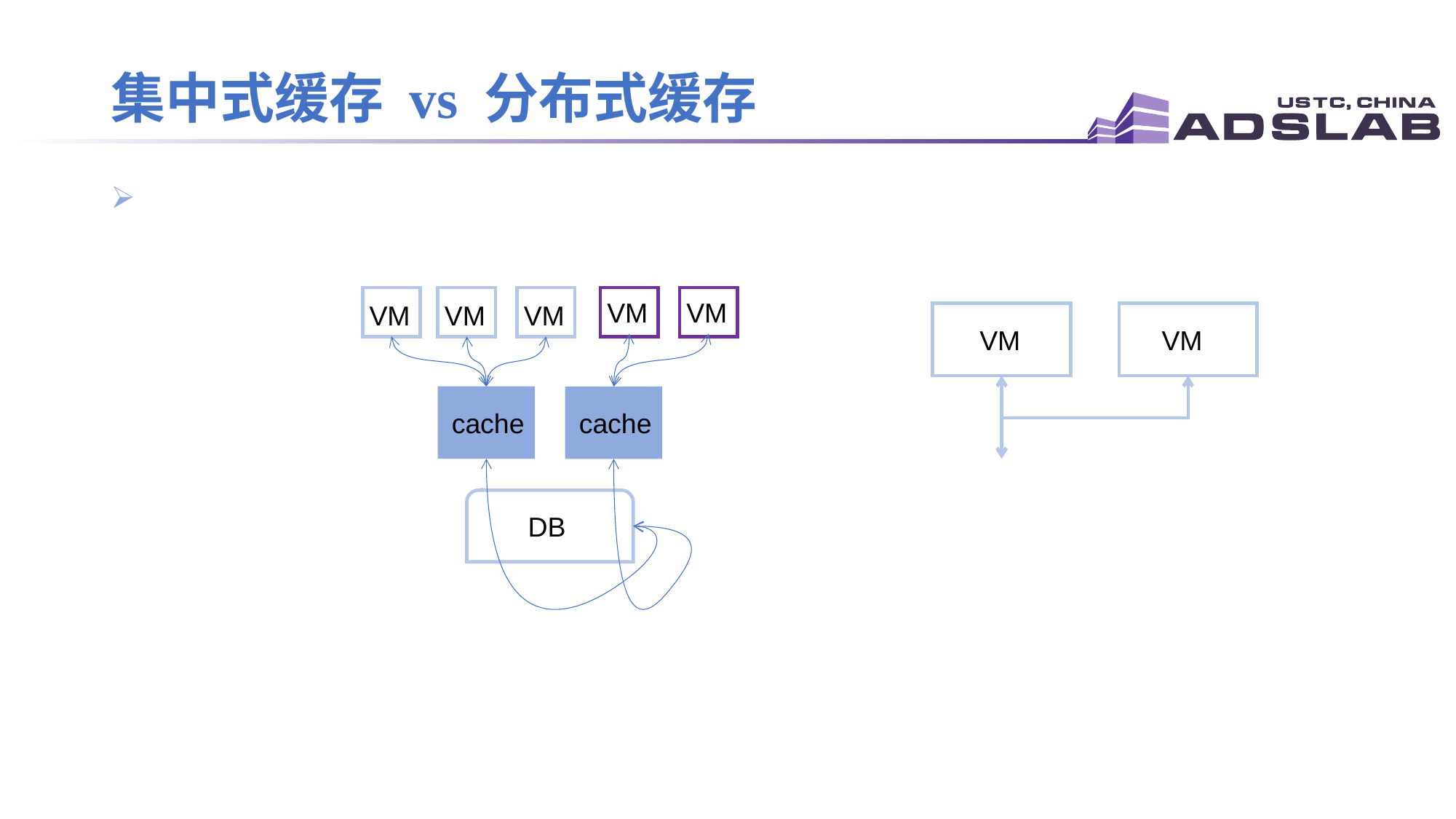

# 集中式缓存 vs 分布式缓存

VM
VM
VM
VM
VM

VM
VM

cache
cache

DB